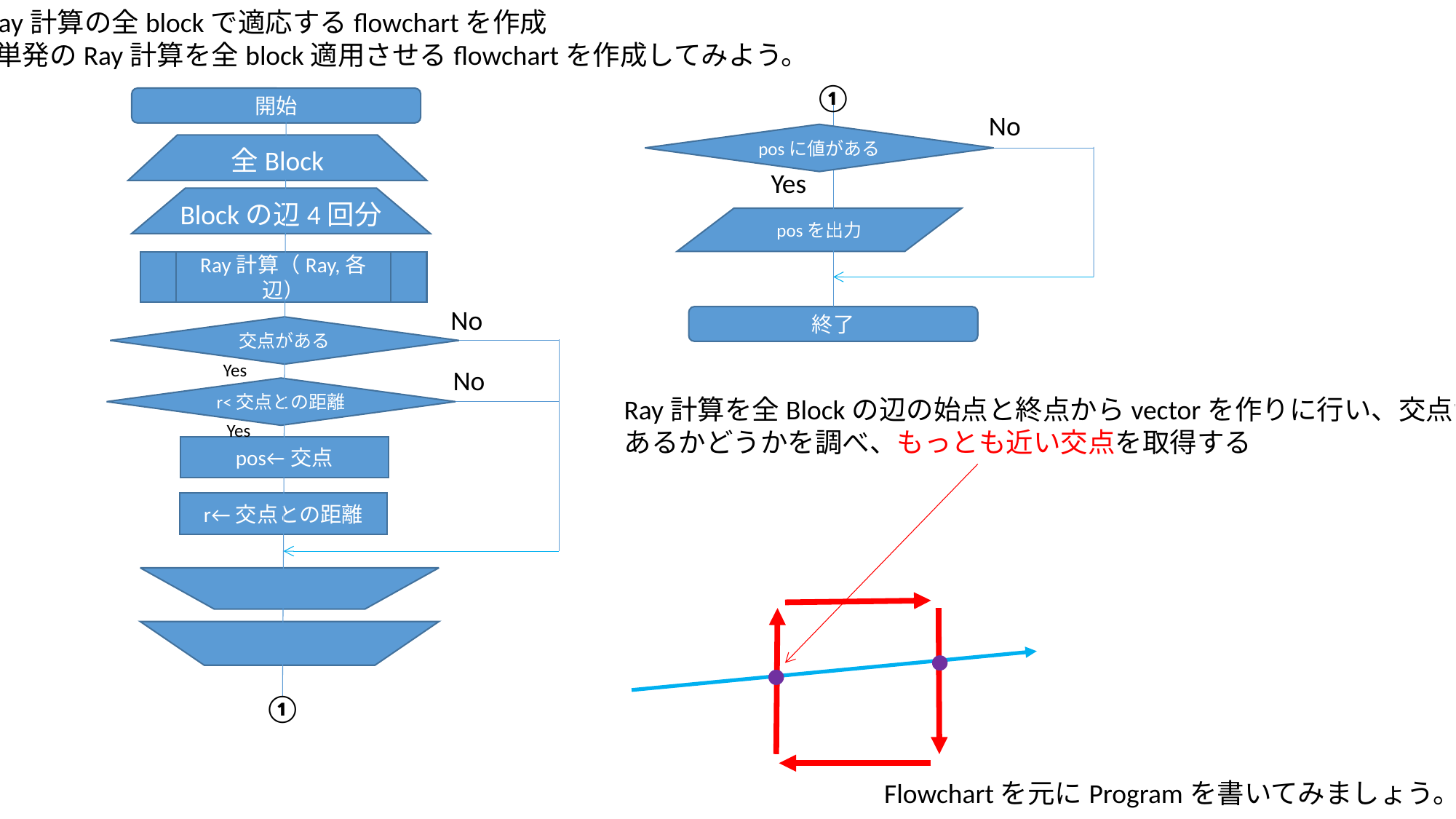

・Ray計算の全blockで適応するflowchartを作成
　単発のRay計算を全block適用させるflowchartを作成してみよう。
①
開始
No
posに値がある
全Block
Yes
Blockの辺4回分
posを出力
Ray計算（Ray,各辺）
No
終了
交点がある
Yes
No
r<交点との距離
Ray計算を全Blockの辺の始点と終点からvectorを作りに行い、交点が
あるかどうかを調べ、もっとも近い交点を取得する
Yes
pos←交点
r←交点との距離

①
Flowchartを元にProgramを書いてみましょう。